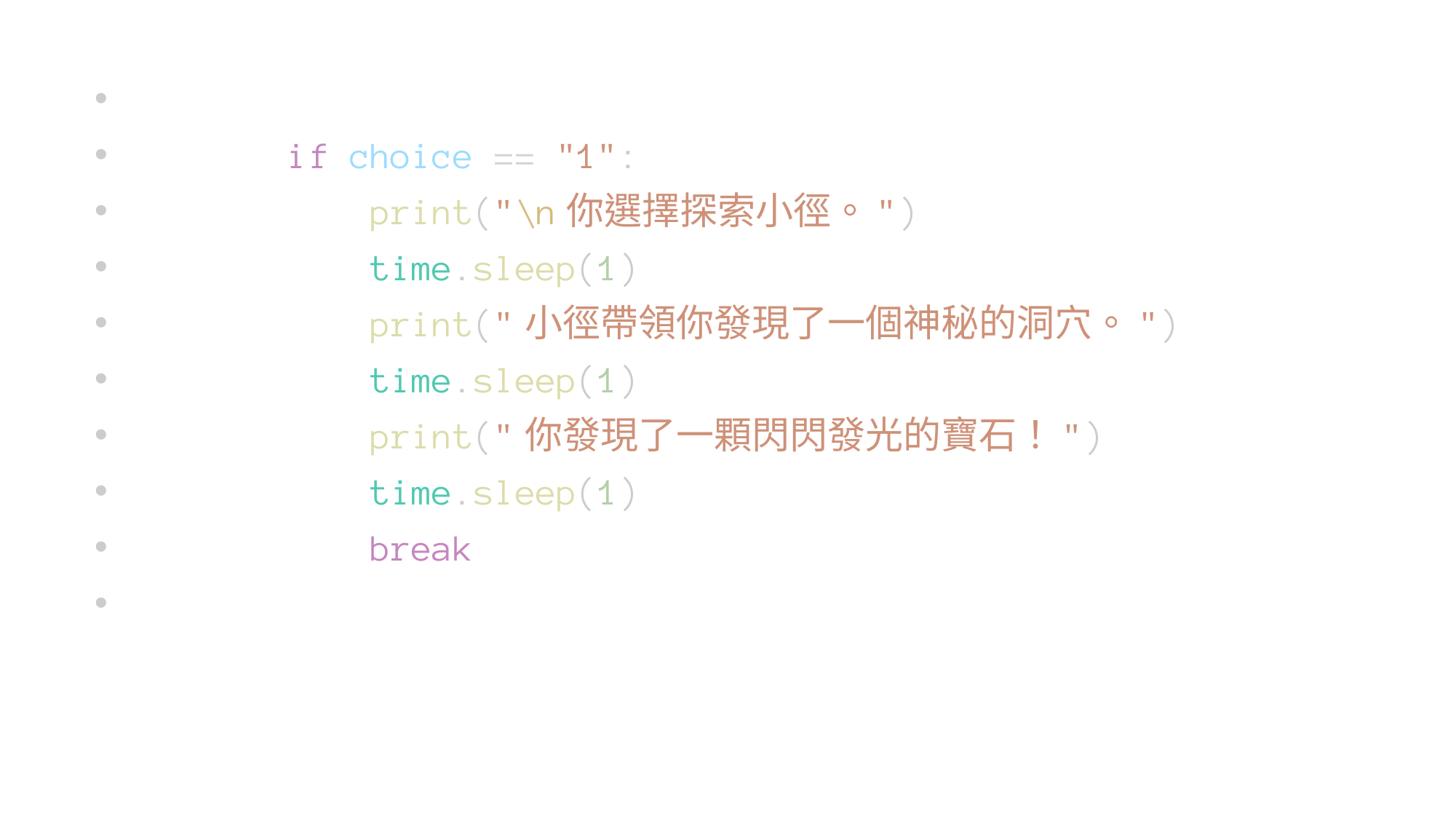

if choice == "1":
            print("\n你選擇探索小徑。")
            time.sleep(1)
            print("小徑帶領你發現了一個神秘的洞穴。")
            time.sleep(1)
            print("你發現了一顆閃閃發光的寶石！")
            time.sleep(1)
            break